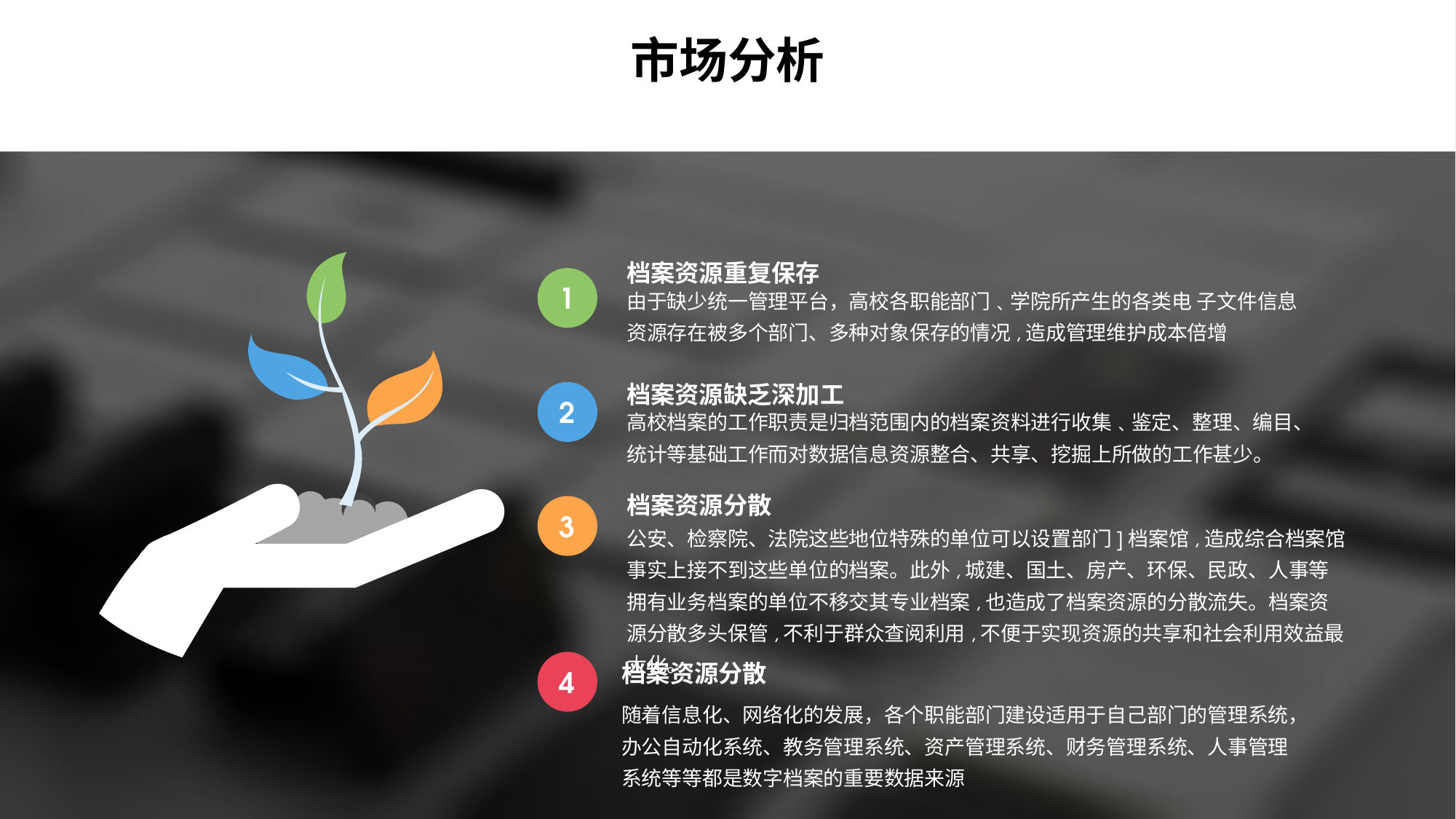

市场分析
档案资源重复保存

1
由于缺少统一管理平台，高校各职能部门﹑学院所产生的各类电 子文件信息资源存在被多个部门、多种对象保存的情况,造成管理维护成本倍增
档案资源缺乏深加工
2
高校档案的工作职责是归档范围内的档案资料进行收集﹑鉴定、整理、编目、统计等基础工作而对数据信息资源整合、共享、挖掘上所做的工作甚少。
档案资源分散
3
公安、检察院、法院这些地位特殊的单位可以设置部门]档案馆,造成综合档案馆事实上接不到这些单位的档案。此外,城建、国土、房产、环保、民政、人事等拥有业务档案的单位不移交其专业档案,也造成了档案资源的分散流失。档案资源分散多头保管,不利于群众查阅利用,不便于实现资源的共享和社会利用效益最大化。
档案资源分散
4
随着信息化、网络化的发展，各个职能部门建设适用于自己部门的管理系统，办公自动化系统、教务管理系统、资产管理系统、财务管理系统、人事管理系统等等都是数字档案的重要数据来源